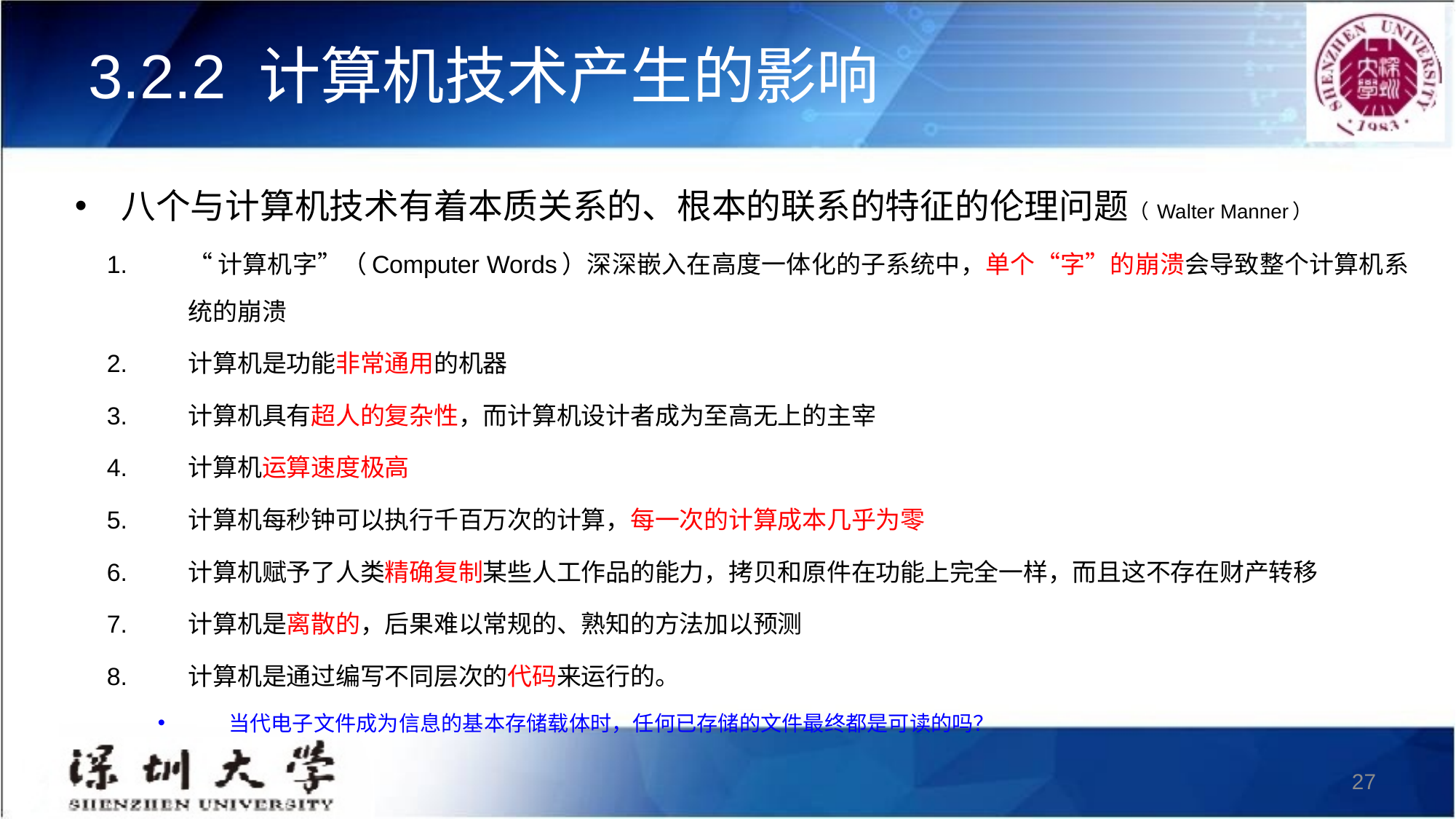

# 3.2.2 计算机技术产生的影响
八个与计算机技术有着本质关系的、根本的联系的特征的伦理问题（ Walter Manner）
“计算机字”（Computer Words）深深嵌入在高度一体化的子系统中，单个“字”的崩溃会导致整个计算机系统的崩溃
计算机是功能非常通用的机器
计算机具有超人的复杂性，而计算机设计者成为至高无上的主宰
计算机运算速度极高
计算机每秒钟可以执行千百万次的计算，每一次的计算成本几乎为零
计算机赋予了人类精确复制某些人工作品的能力，拷贝和原件在功能上完全一样，而且这不存在财产转移
计算机是离散的，后果难以常规的、熟知的方法加以预测
计算机是通过编写不同层次的代码来运行的。
当代电子文件成为信息的基本存储载体时，任何已存储的文件最终都是可读的吗？
27